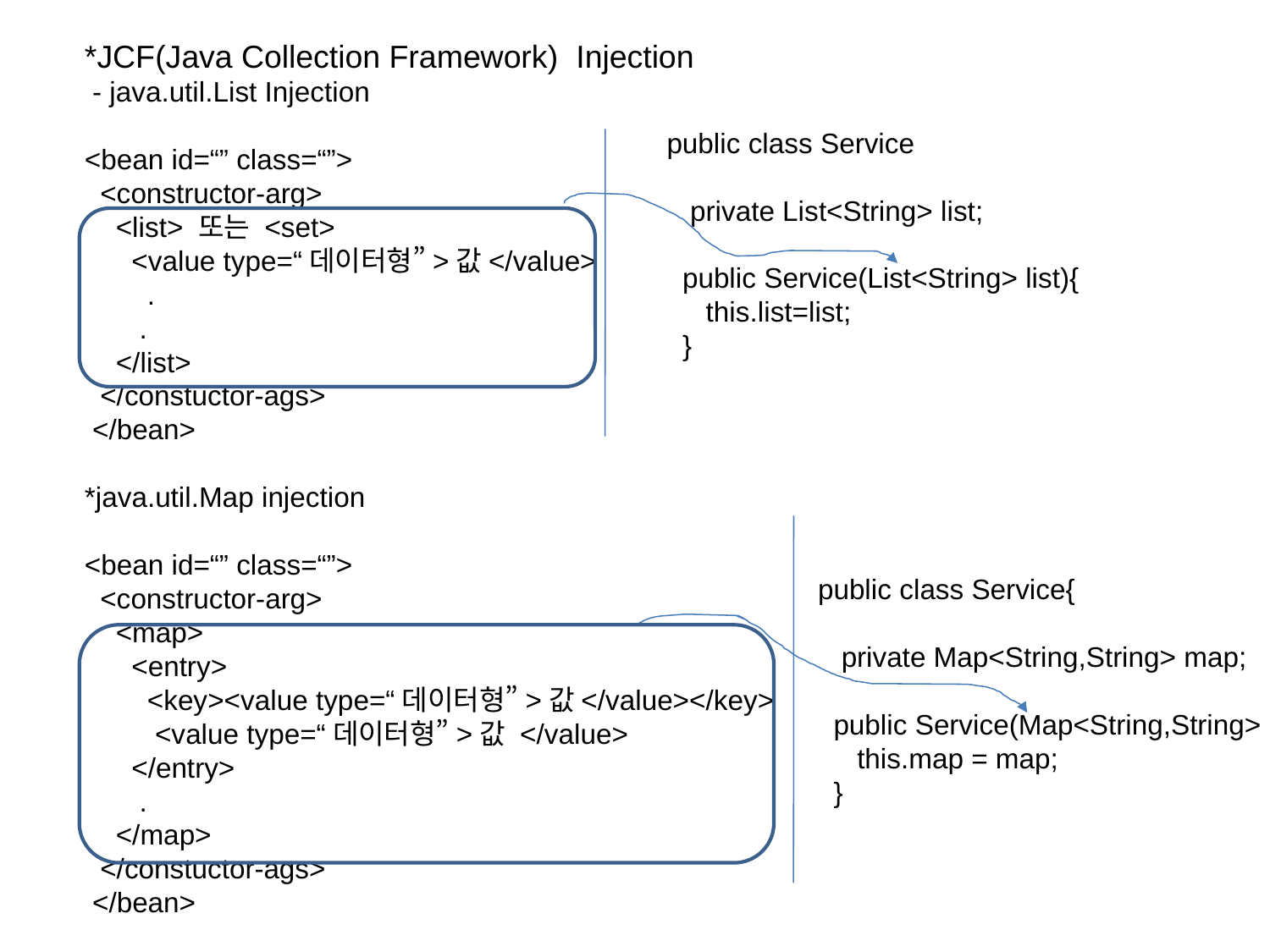

*JCF(Java Collection Framework)  Injection
 - java.util.List Injection

<bean id=“” class=“”>
  <constructor-arg>
    <list> 또는 <set>
      <value type=“데이터형”>값</value>
        .
       .
    </list>
  </constuctor-ags>
 </bean>

*java.util.Map injection

<bean id=“” class=“”>
  <constructor-arg>
    <map>
      <entry>
        <key><value type=“데이터형”>값</value></key>
         <value type=“데이터형”>값 </value>
      </entry>
       .
    </map>
  </constuctor-ags>
 </bean>

public class Service

   private List<String> list;

  public Service(List<String> list){
     this.list=list;
  }

public class Service{

   private Map<String,String> map;

  public Service(Map<String,String> map){
     this.map = map;
  }